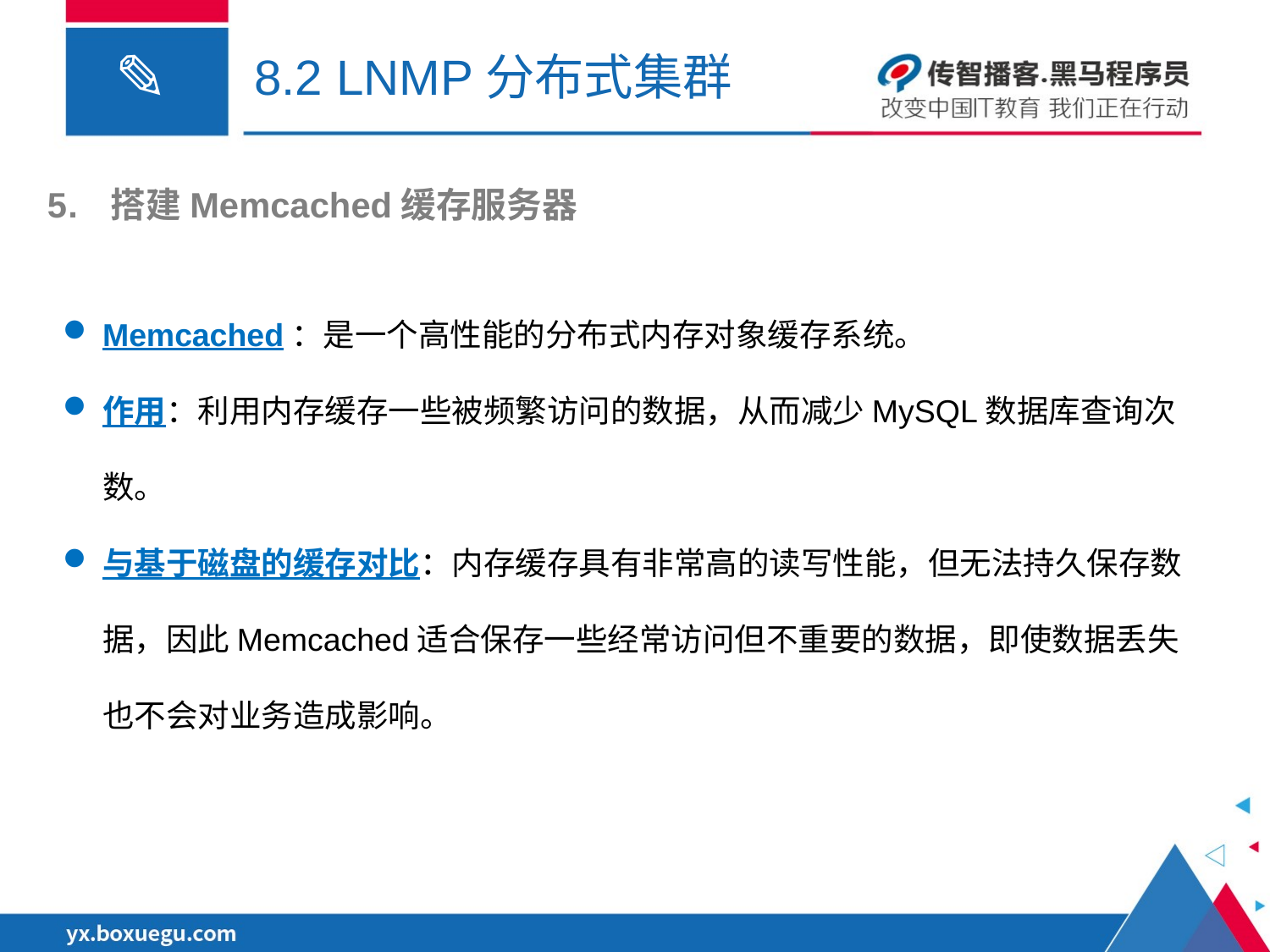

# 8.2 LNMP分布式集群
搭建Memcached缓存服务器
Memcached：是一个高性能的分布式内存对象缓存系统。
作用：利用内存缓存一些被频繁访问的数据，从而减少MySQL数据库查询次数。
与基于磁盘的缓存对比：内存缓存具有非常高的读写性能，但无法持久保存数据，因此Memcached适合保存一些经常访问但不重要的数据，即使数据丢失也不会对业务造成影响。